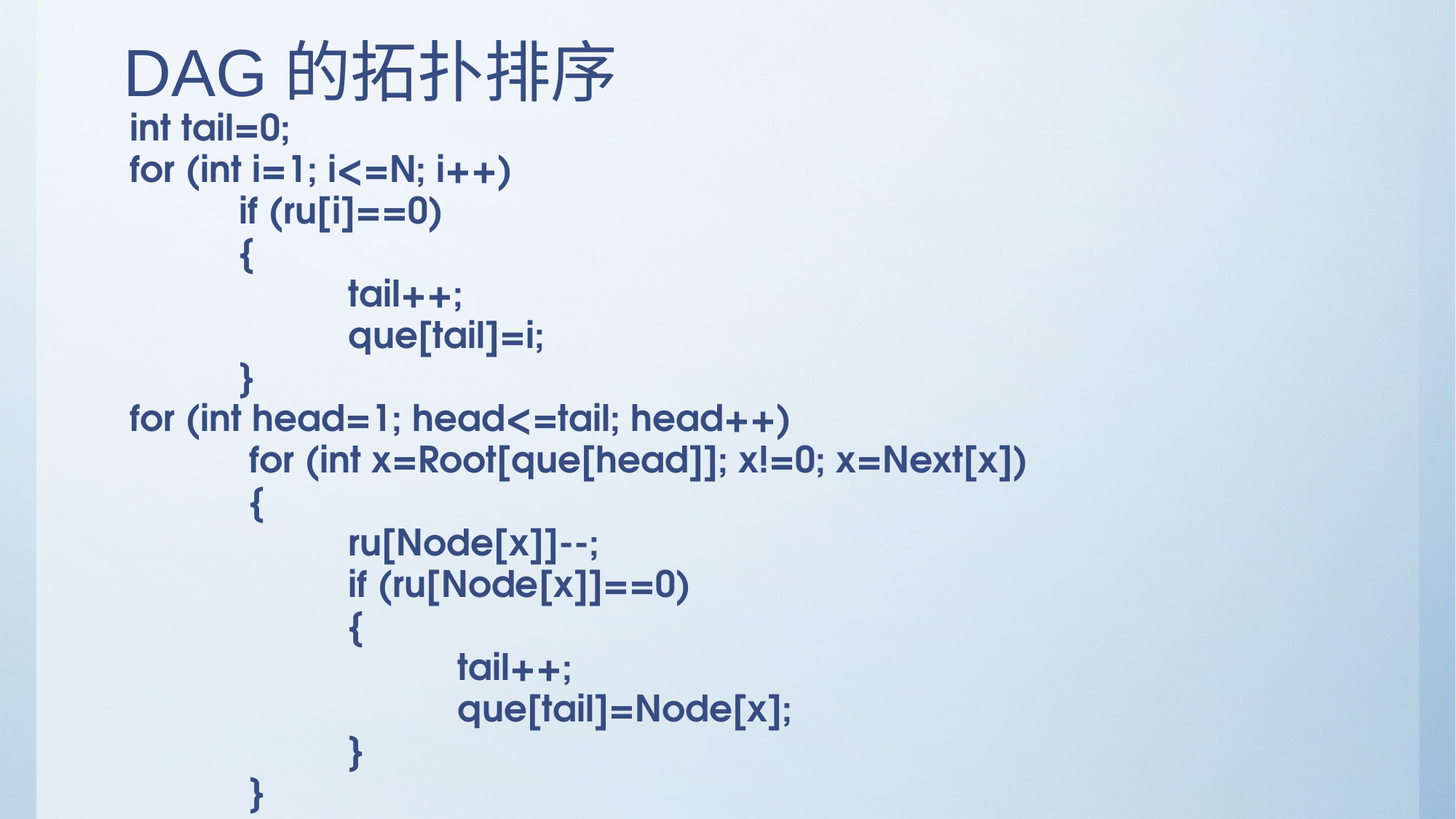

# DAG的拓扑排序
int tail=0;
for (int i=1; i<=N; i++)
	if (ru[i]==0)
	{
		tail++;
		que[tail]=i;
	}
for (int head=1; head<=tail; head++)
	 for (int x=Root[que[head]]; x!=0; x=Next[x])
	 {
	 	ru[Node[x]]--;
	 	if (ru[Node[x]]==0)
		{
			tail++;
			que[tail]=Node[x];
		}
	 }